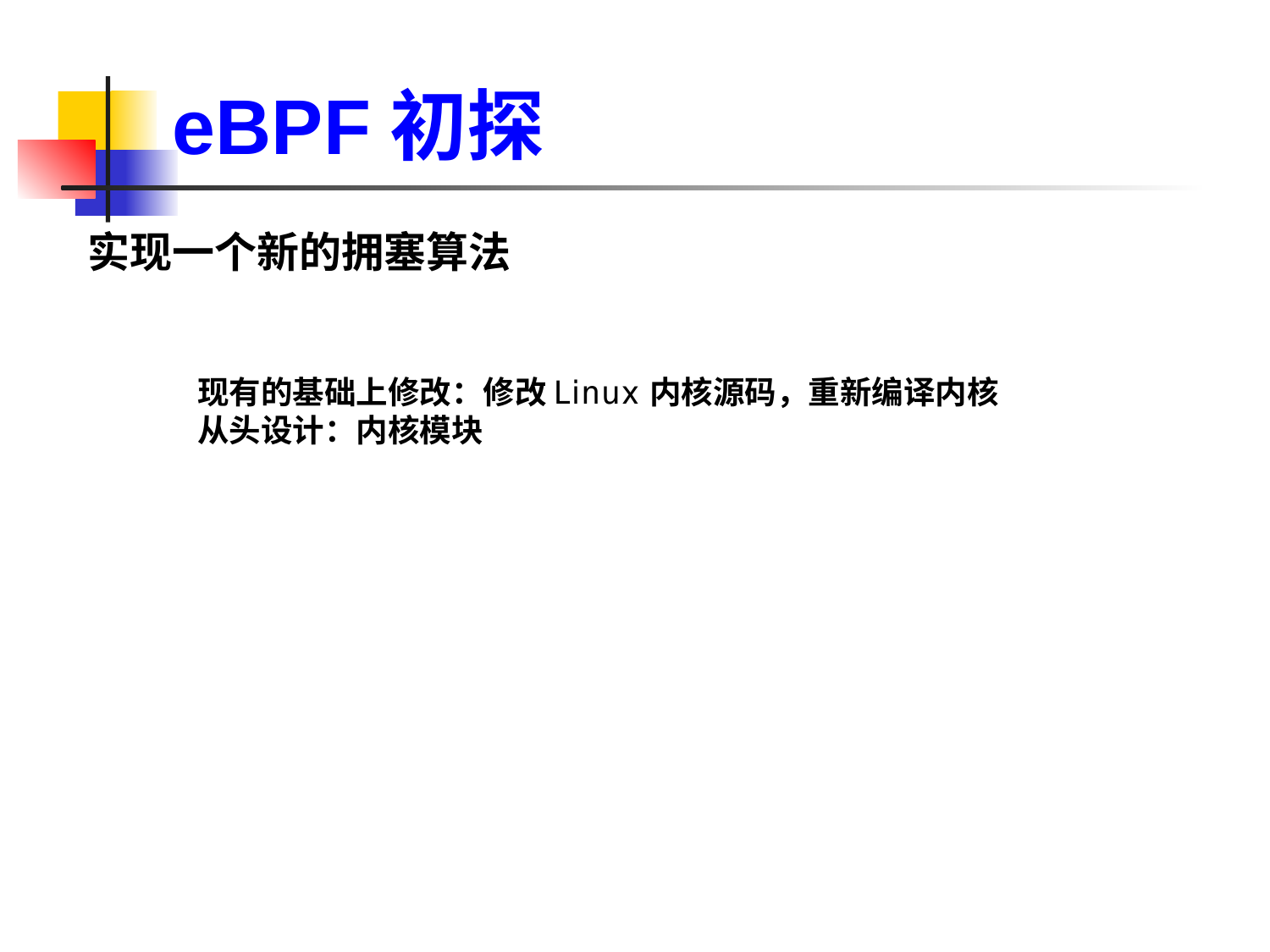

eBPF初探
实现一个新的拥塞算法
现有的基础上修改：修改Linux内核源码，重新编译内核
从头设计：内核模块